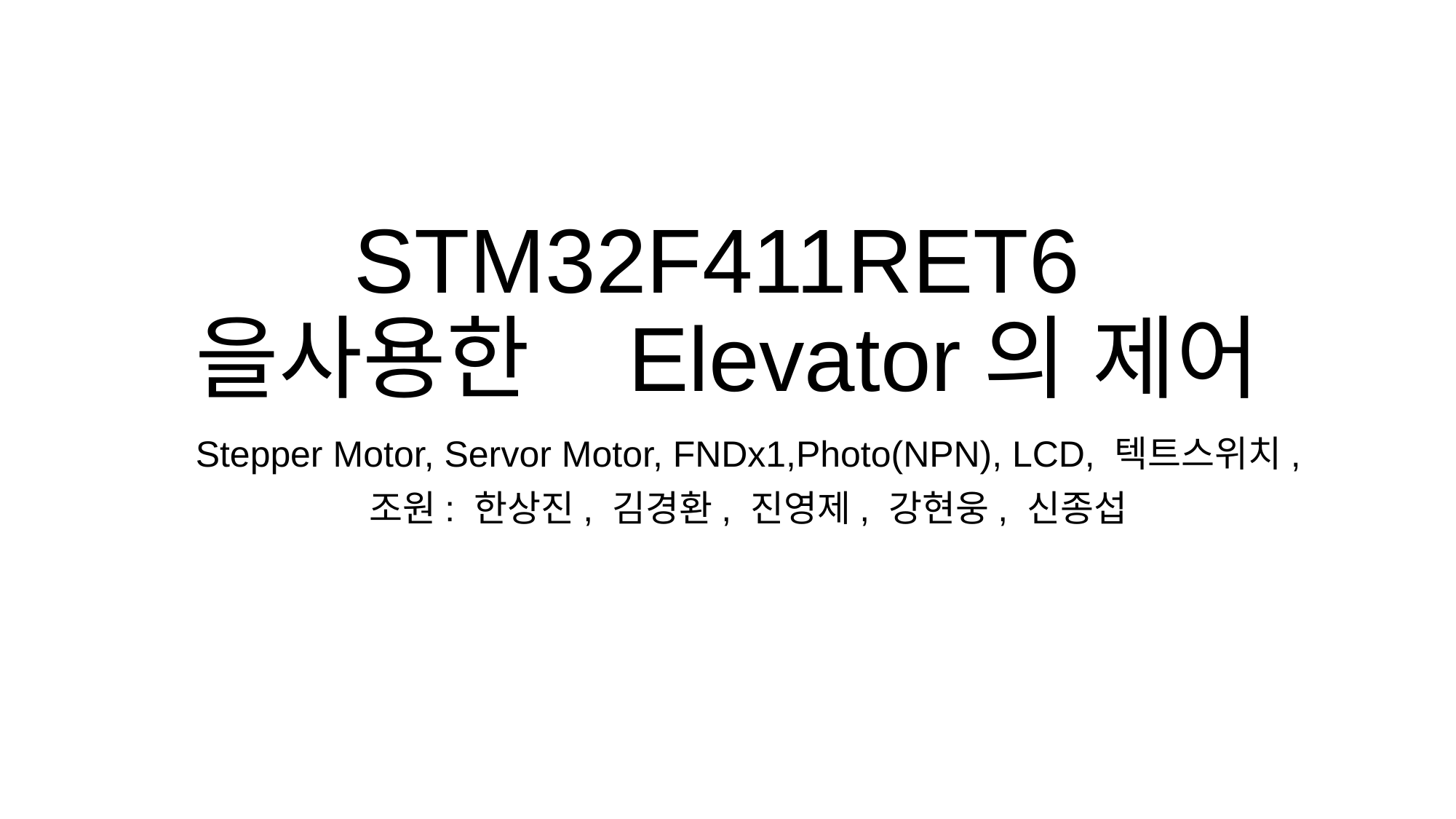

# STM32F411RET6을사용한   Elevator의 제어
Stepper Motor, Servor Motor, FNDx1,Photo(NPN), LCD, 텍트스위치,
조원: 한상진, 김경환, 진영제, 강현웅, 신종섭